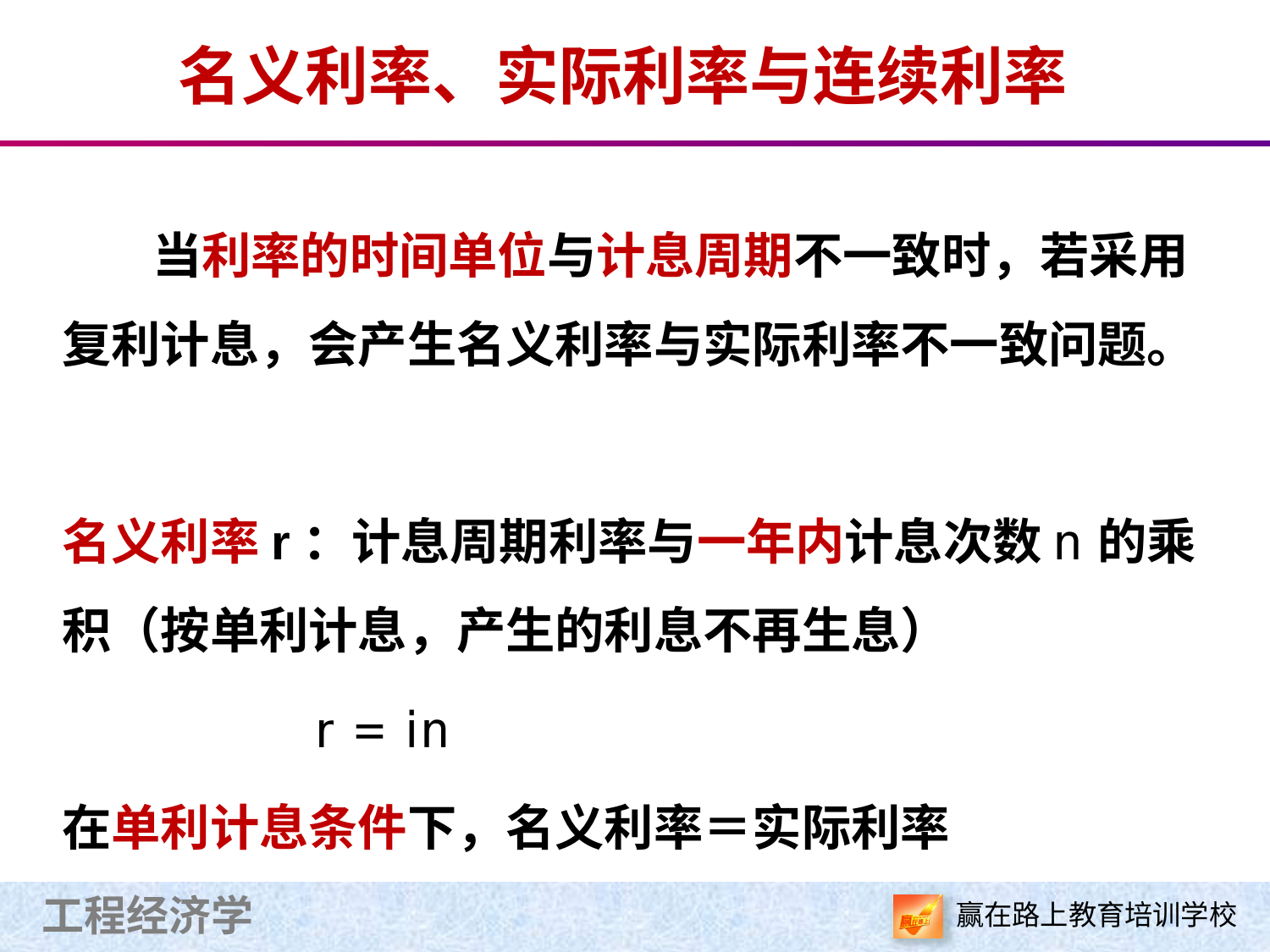

名义利率、实际利率与连续利率
       当利率的时间单位与计息周期不一致时，若采用复利计息，会产生名义利率与实际利率不一致问题。

名义利率r：计息周期利率与一年内计息次数n的乘积（按单利计息，产生的利息不再生息）
		r = in
在单利计息条件下，名义利率＝实际利率